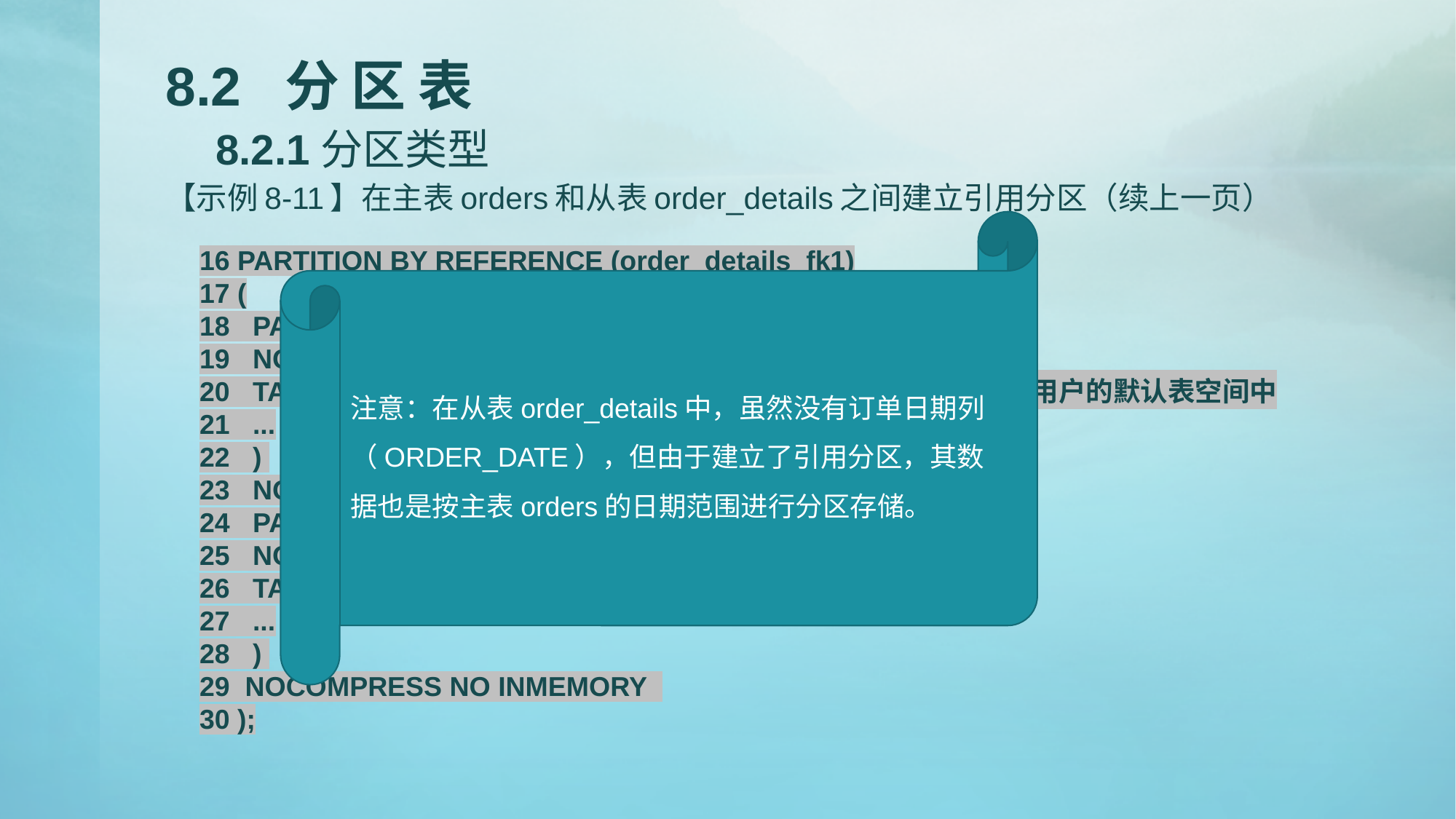

# 8.2  分 区 表 8.2.1分区类型
【示例8-11】在主表orders和从表order_details之间建立引用分区（续上一页）

注意：在从表order_details中，虽然没有订单日期列（ORDER_DATE），但由于建立了引用分区，其数据也是按主表orders的日期范围进行分区存储。
16 PARTITION BY REFERENCE (order_details_fk1)
17 (
18   PARTITION PARTITION_BEFORE_2016
19   NOLOGGING
20   TABLESPACE USERS --必须指定表空间，否则会将分区存储在用户的默认表空间中
21   ...
22   )
23   NOCOMPRESS NO INMEMORY,
24   PARTITION PARTITION_BEFORE_2017
25   NOLOGGING
26   TABLESPACE USERS02
27   ...
28   )
29  NOCOMPRESS NO INMEMORY
30 );